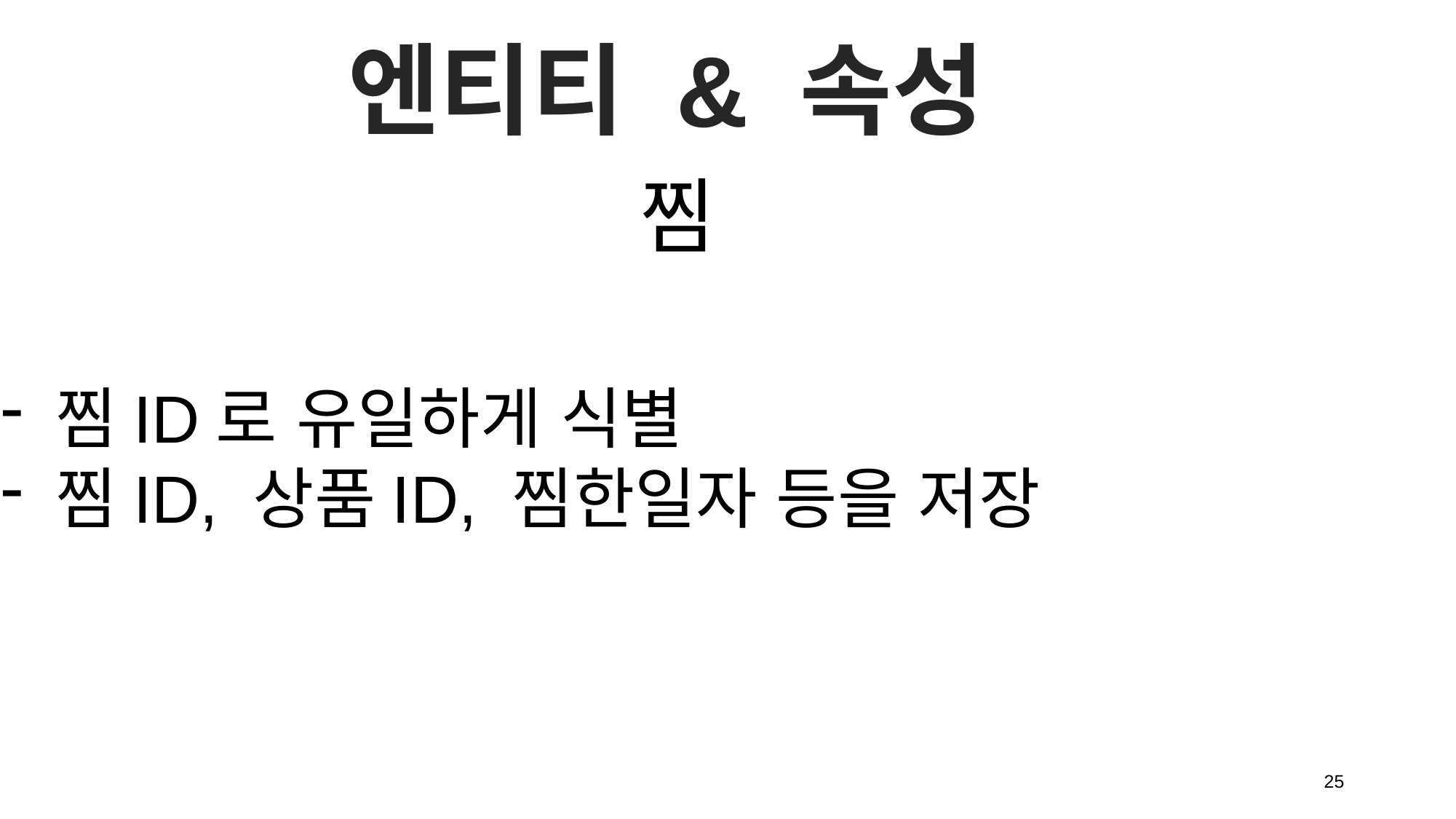

엔티티 & 속성
찜
찜ID로 유일하게 식별
찜ID, 상품ID, 찜한일자 등을 저장
25